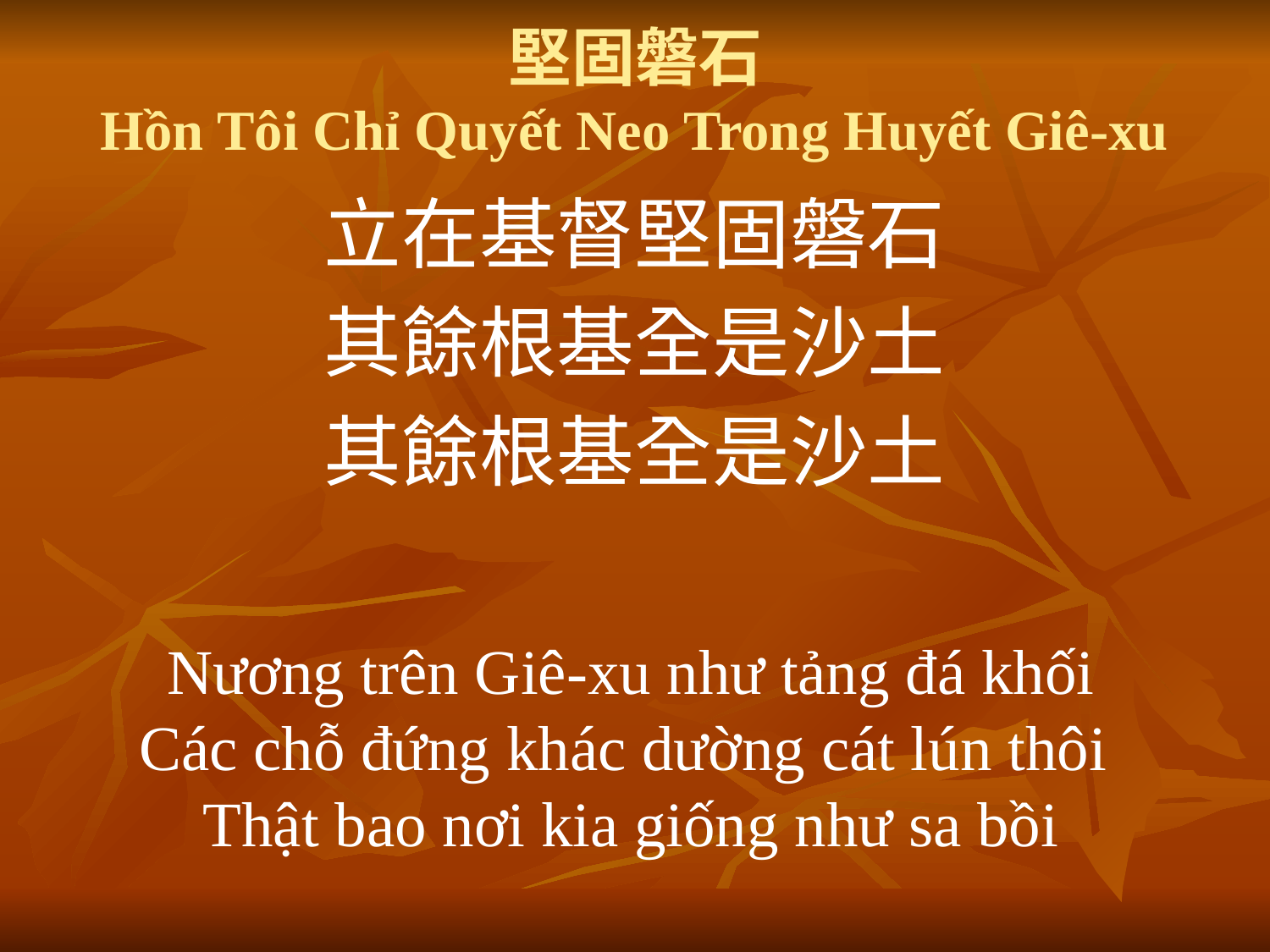

# 堅固磐石 Hồn Tôi Chỉ Quyết Neo Trong Huyết Giê-xu
立在基督堅固磐石
其餘根基全是沙土
其餘根基全是沙土
Nương trên Giê-xu như tảng đá khối
Các chỗ đứng khác dường cát lún thôi
Thật bao nơi kia giống như sa bồi